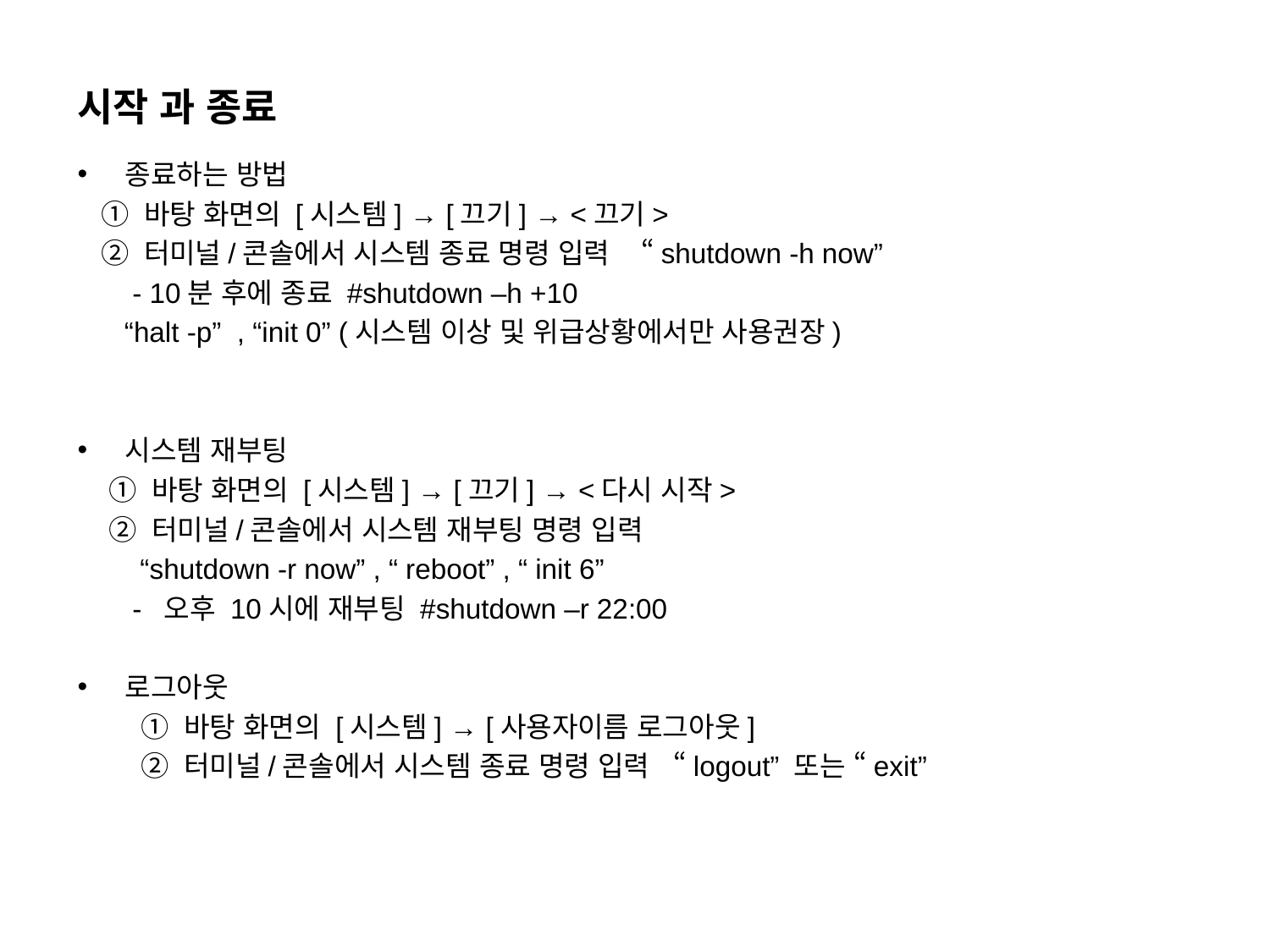

시작 과 종료

종료하는 방법
   ① 바탕 화면의 [시스템] → [끄기] → <끄기>
   ② 터미널/콘솔에서 시스템 종료 명령 입력    “shutdown -h now”
       - 10분 후에 종료 #shutdown –h +10
      “halt -p”  , “init 0” (시스템 이상 및 위급상황에서만 사용권장)

시스템 재부팅
    ① 바탕 화면의 [시스템] → [끄기] → <다시 시작>
    ② 터미널/콘솔에서 시스템 재부팅 명령 입력
        “shutdown -r now” , “ reboot” , “ init 6”
       -  오후 10시에 재부팅 #shutdown –r 22:00

로그아웃
① 바탕 화면의 [시스템] → [사용자이름 로그아웃]
② 터미널/콘솔에서 시스템 종료 명령 입력   “logout” 또는 “exit”